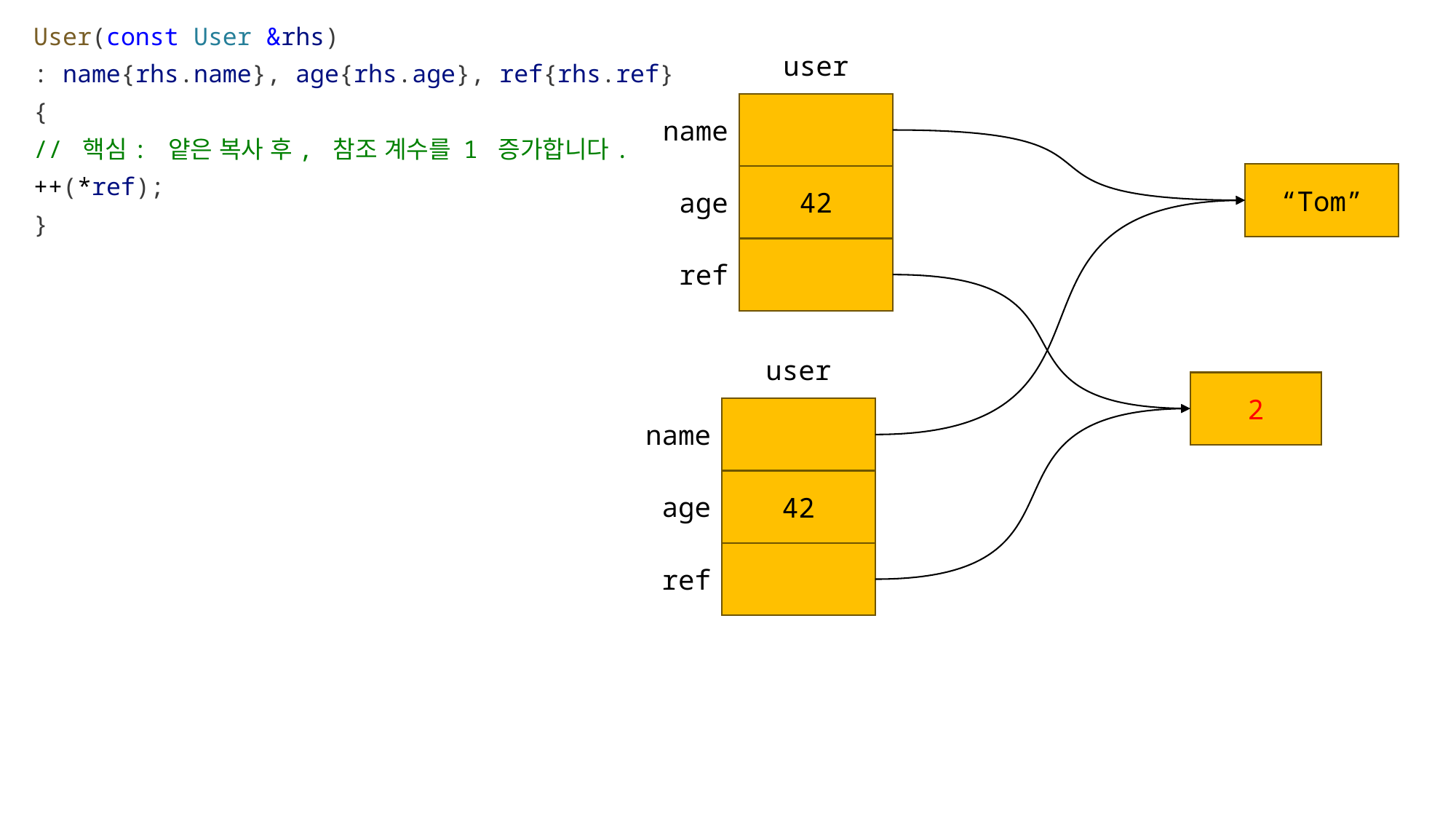

User(const User &rhs)
: name{rhs.name}, age{rhs.age}, ref{rhs.ref}
{
// 핵심: 얕은 복사 후, 참조 계수를 1 증가합니다.
++(*ref);
}
user

name
“Tom”
42
age

ref
user
2

name
42
age

ref